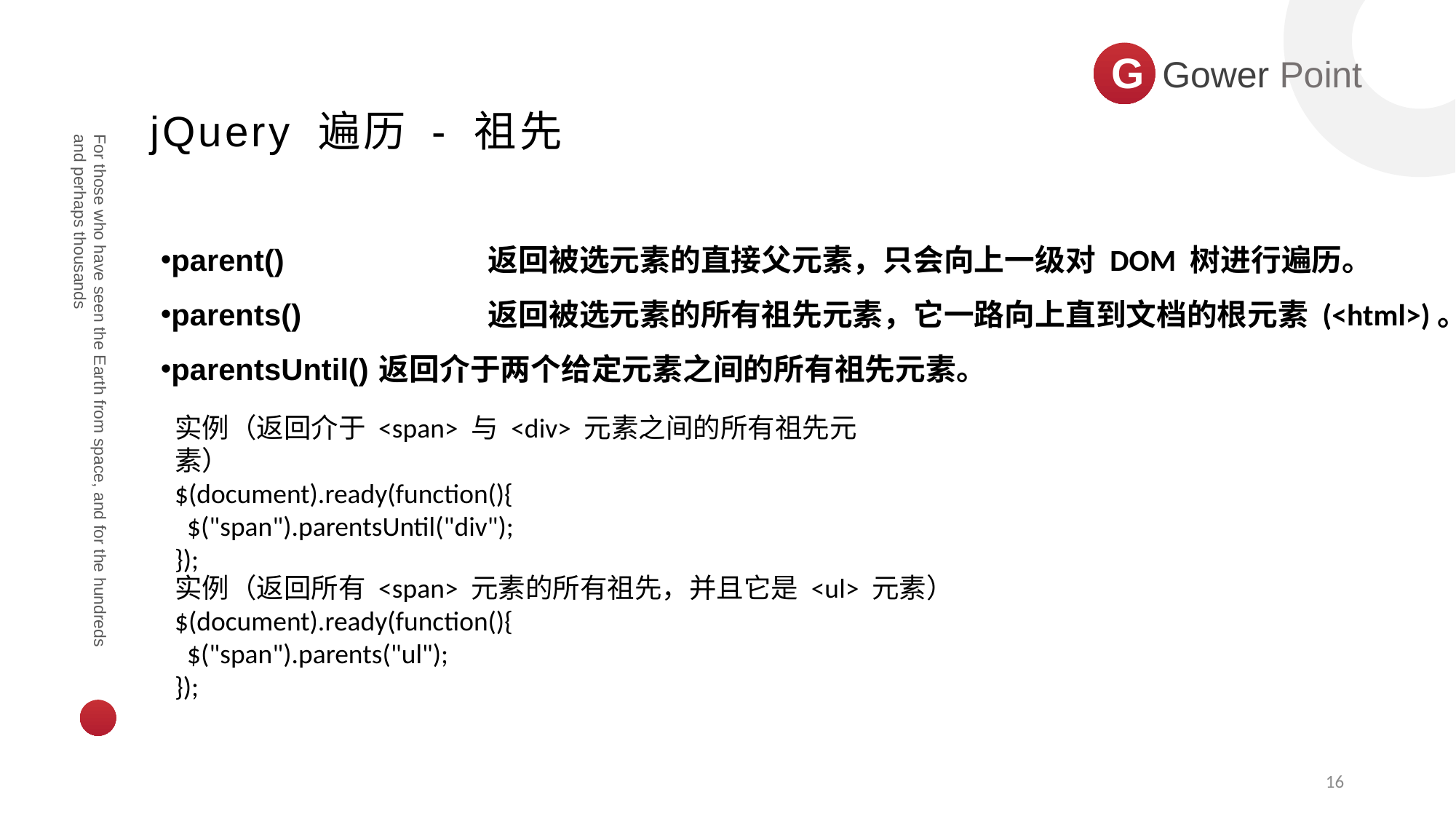

G

Gower Point
jQuery 遍历 - 祖先
parent()		返回被选元素的直接父元素，只会向上一级对 DOM 树进行遍历。
parents()		返回被选元素的所有祖先元素，它一路向上直到文档的根元素 (<html>)。
parentsUntil()	返回介于两个给定元素之间的所有祖先元素。
For those who have seen the Earth from space, and for the hundreds and perhaps thousands
实例（返回介于 <span> 与 <div> 元素之间的所有祖先元素）
$(document).ready(function(){
  $("span").parentsUntil("div");
});
实例（返回所有 <span> 元素的所有祖先，并且它是 <ul> 元素）
$(document).ready(function(){
  $("span").parents("ul");
});

16